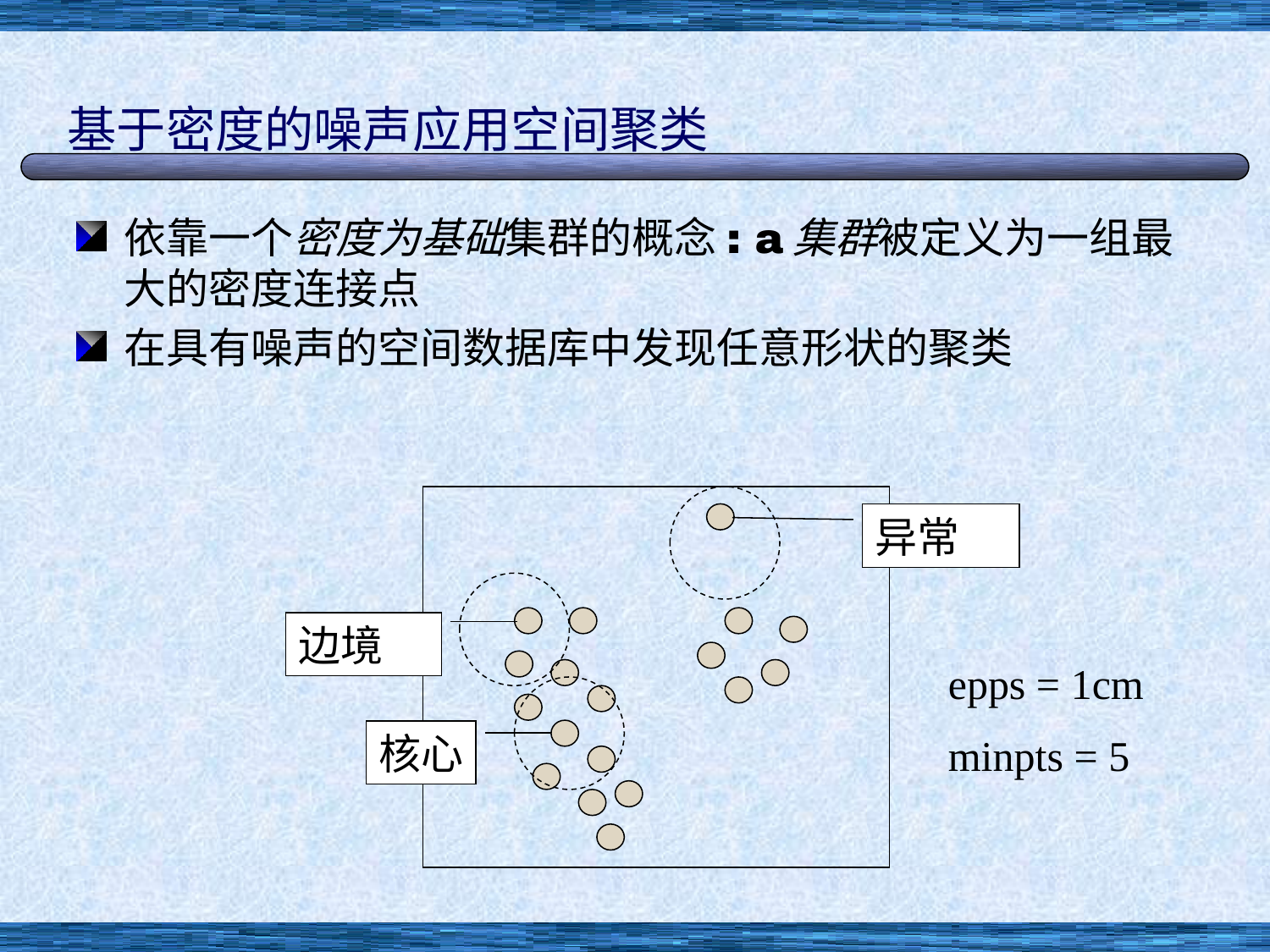

# 基于密度的噪声应用空间聚类
依靠一个密度为基础集群的概念: a集群被定义为一组最大的密度连接点
在具有噪声的空间数据库中发现任意形状的聚类

异常

边境

epps = 1cm
minpts = 5

核心